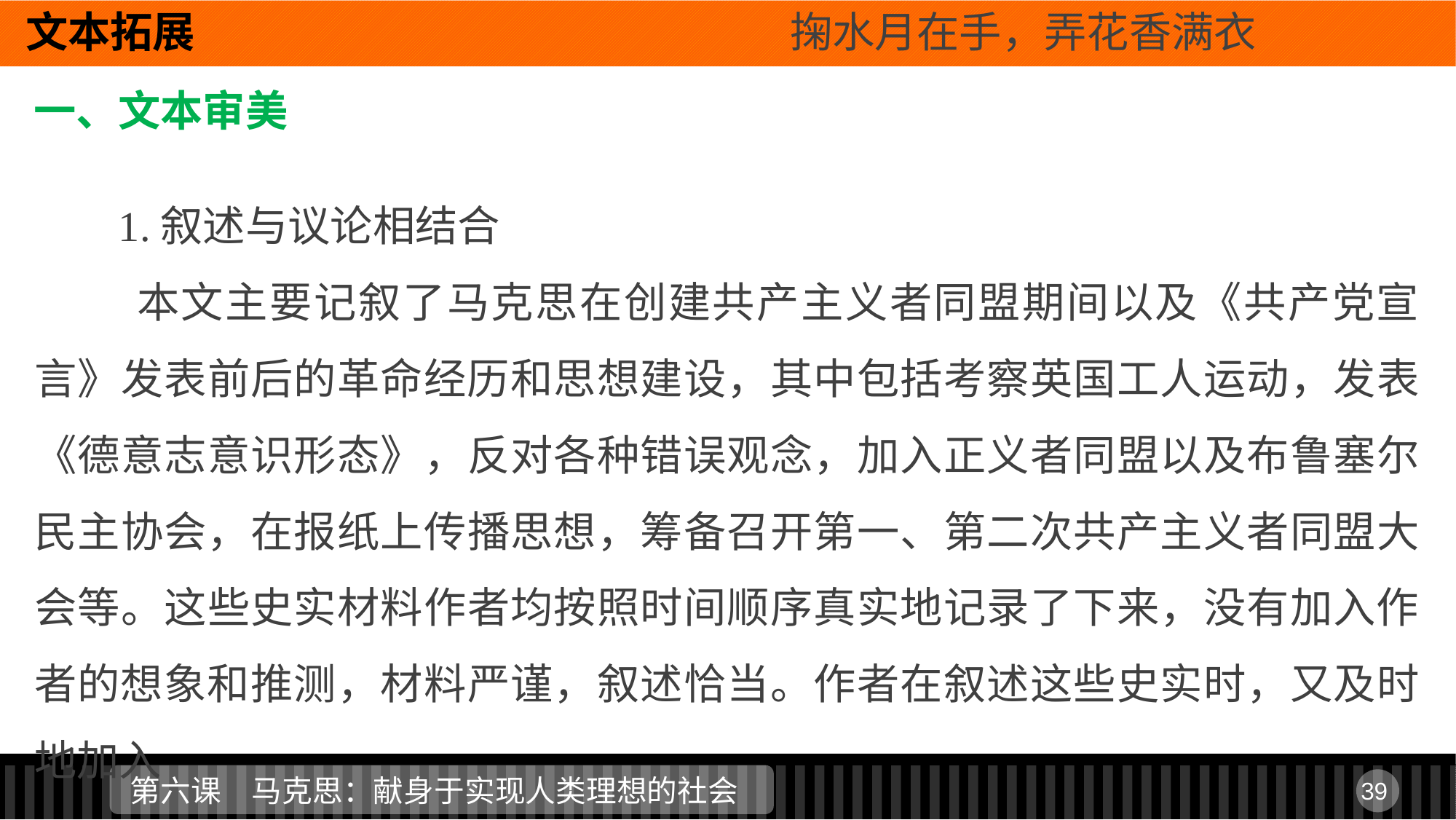

文本拓展        					掬水月在手，弄花香满衣

一、文本审美
        1.叙述与议论相结合
        本文主要记叙了马克思在创建共产主义者同盟期间以及《共产党宣言》发表前后的革命经历和思想建设，其中包括考察英国工人运动，发表《德意志意识形态》，反对各种错误观念，加入正义者同盟以及布鲁塞尔民主协会，在报纸上传播思想，筹备召开第一、第二次共产主义者同盟大会等。这些史实材料作者均按照时间顺序真实地记录了下来，没有加入作者的想象和推测，材料严谨，叙述恰当。作者在叙述这些史实时，又及时地加入